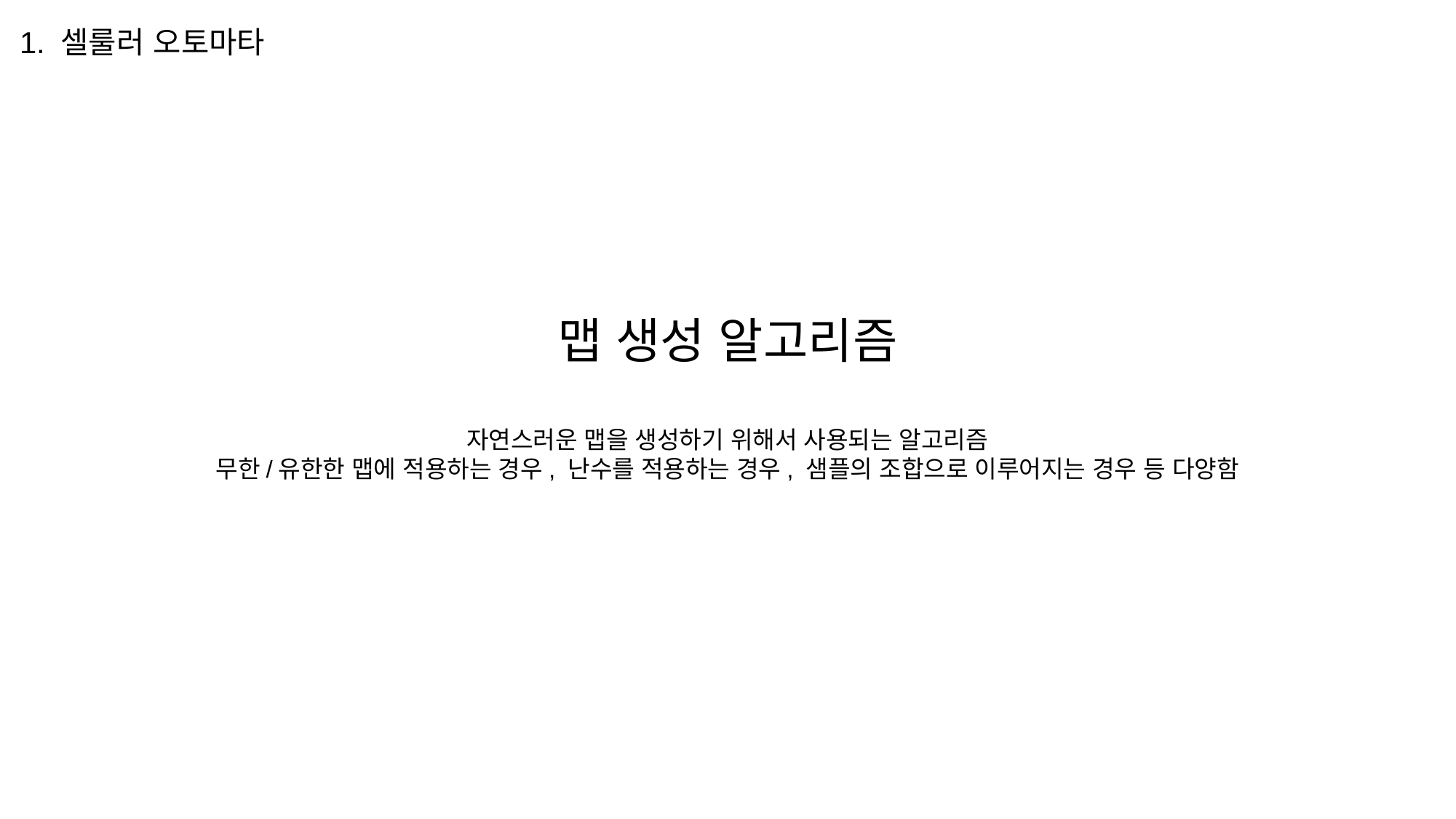

1. 셀룰러 오토마타
맵 생성 알고리즘
자연스러운 맵을 생성하기 위해서 사용되는 알고리즘
무한/유한한 맵에 적용하는 경우, 난수를 적용하는 경우, 샘플의 조합으로 이루어지는 경우 등 다양함